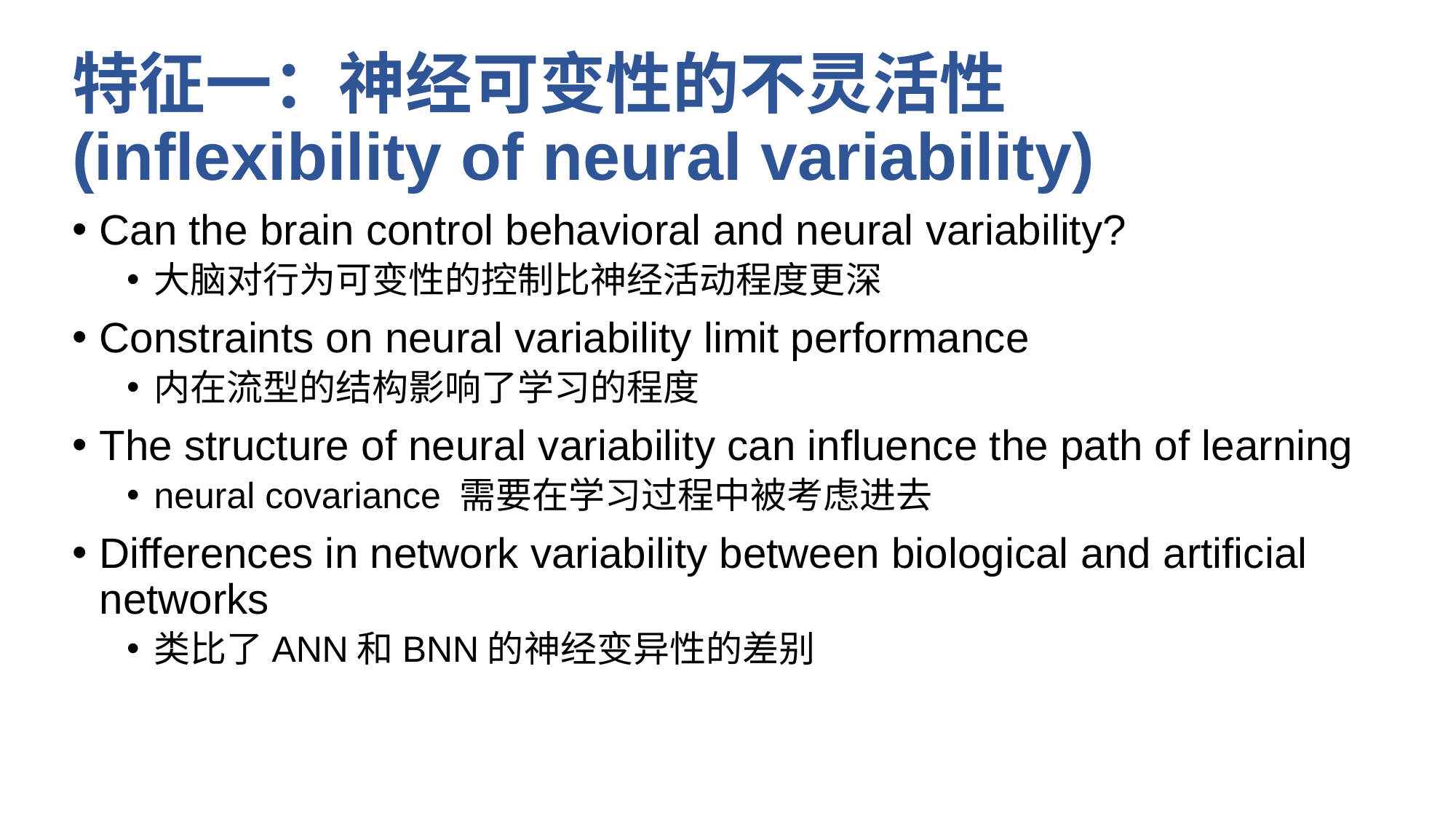

# 特征一：神经可变性的不灵活性(inflexibility of neural variability)
Can the brain control behavioral and neural variability?
大脑对行为可变性的控制比神经活动程度更深
Constraints on neural variability limit performance
内在流型的结构影响了学习的程度
The structure of neural variability can influence the path of learning
neural covariance 需要在学习过程中被考虑进去
Differences in network variability between biological and artificial networks
类比了ANN和BNN的神经变异性的差别